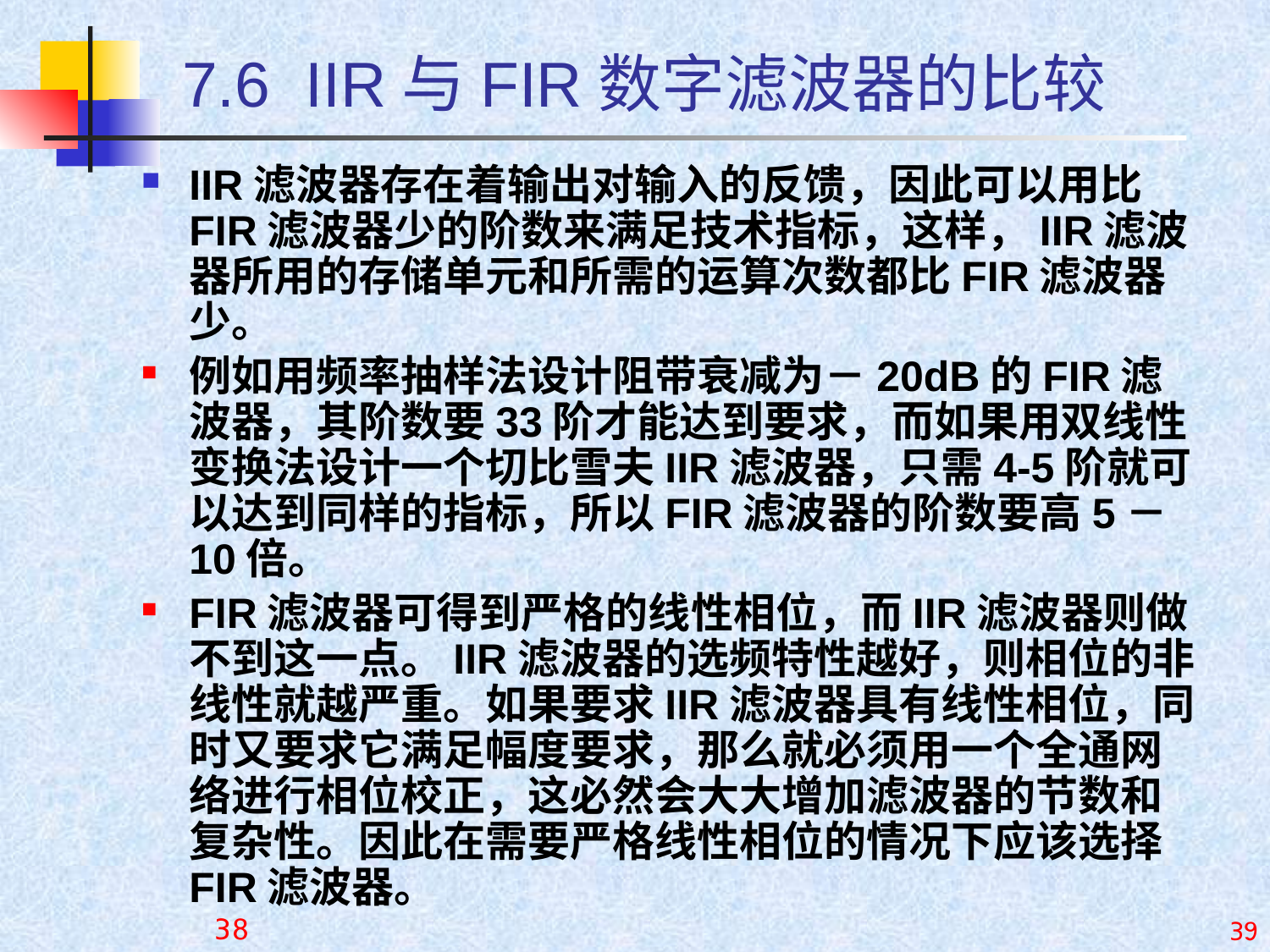

# 7.6  IIR与FIR数字滤波器的比较
IIR滤波器存在着输出对输入的反馈，因此可以用比FIR滤波器少的阶数来满足技术指标，这样，IIR滤波器所用的存储单元和所需的运算次数都比FIR滤波器少。
例如用频率抽样法设计阻带衰减为－20dB的FIR滤波器，其阶数要33阶才能达到要求，而如果用双线性变换法设计一个切比雪夫IIR滤波器，只需4-5阶就可以达到同样的指标，所以FIR滤波器的阶数要高5－10倍。
FIR滤波器可得到严格的线性相位，而IIR滤波器则做不到这一点。IIR滤波器的选频特性越好，则相位的非线性就越严重。如果要求IIR滤波器具有线性相位，同时又要求它满足幅度要求，那么就必须用一个全通网络进行相位校正，这必然会大大增加滤波器的节数和复杂性。因此在需要严格线性相位的情况下应该选择FIR滤波器。
38
39